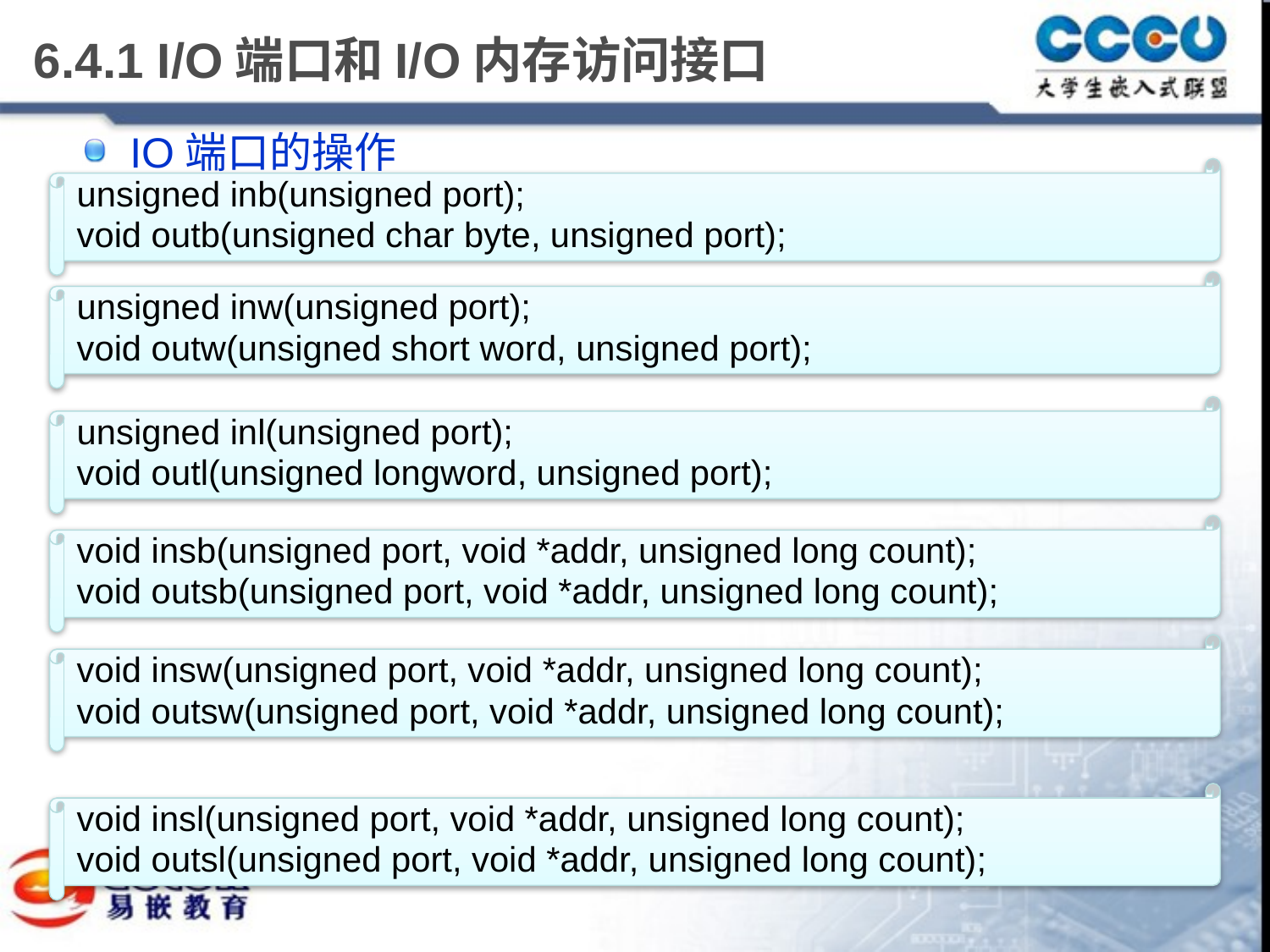

# 6.4.1 I/O端口和I/O内存访问接口
IO端口的操作
unsigned inb(unsigned port);
void outb(unsigned char byte, unsigned port);
unsigned inw(unsigned port);
void outw(unsigned short word, unsigned port);
unsigned inl(unsigned port);
void outl(unsigned longword, unsigned port);
void insb(unsigned port, void *addr, unsigned long count);
void outsb(unsigned port, void *addr, unsigned long count);
void insw(unsigned port, void *addr, unsigned long count);
void outsw(unsigned port, void *addr, unsigned long count);
void insl(unsigned port, void *addr, unsigned long count);
void outsl(unsigned port, void *addr, unsigned long count);